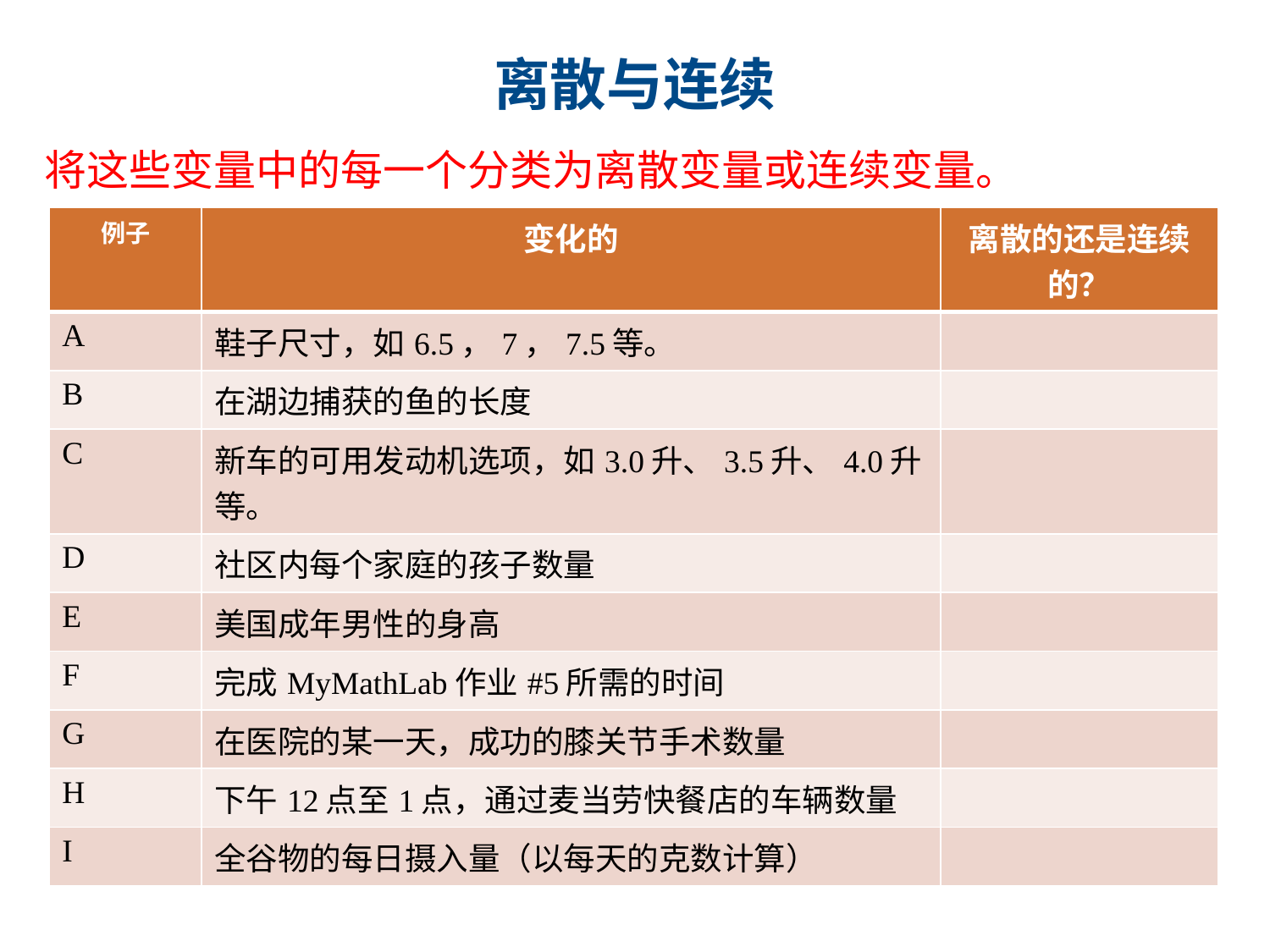

# 离散与连续
将这些变量中的每一个分类为离散变量或连续变量。

| 例子 | 变化的 | 离散的还是连续的？ |
| --- | --- | --- |
| A | 鞋子尺寸，如6.5，7，7.5等。 |  |
| B | 在湖边捕获的鱼的长度 |  |
| C | 新车的可用发动机选项，如3.0升、3.5升、4.0升等。 |  |
| D | 社区内每个家庭的孩子数量 |  |
| E | 美国成年男性的身高 |  |
| F | 完成MyMathLab作业#5所需的时间 |  |
| G | 在医院的某一天，成功的膝关节手术数量 |  |
| H | 下午12点至1点，通过麦当劳快餐店的车辆数量 |  |
| I | 全谷物的每日摄入量（以每天的克数计算） |  |